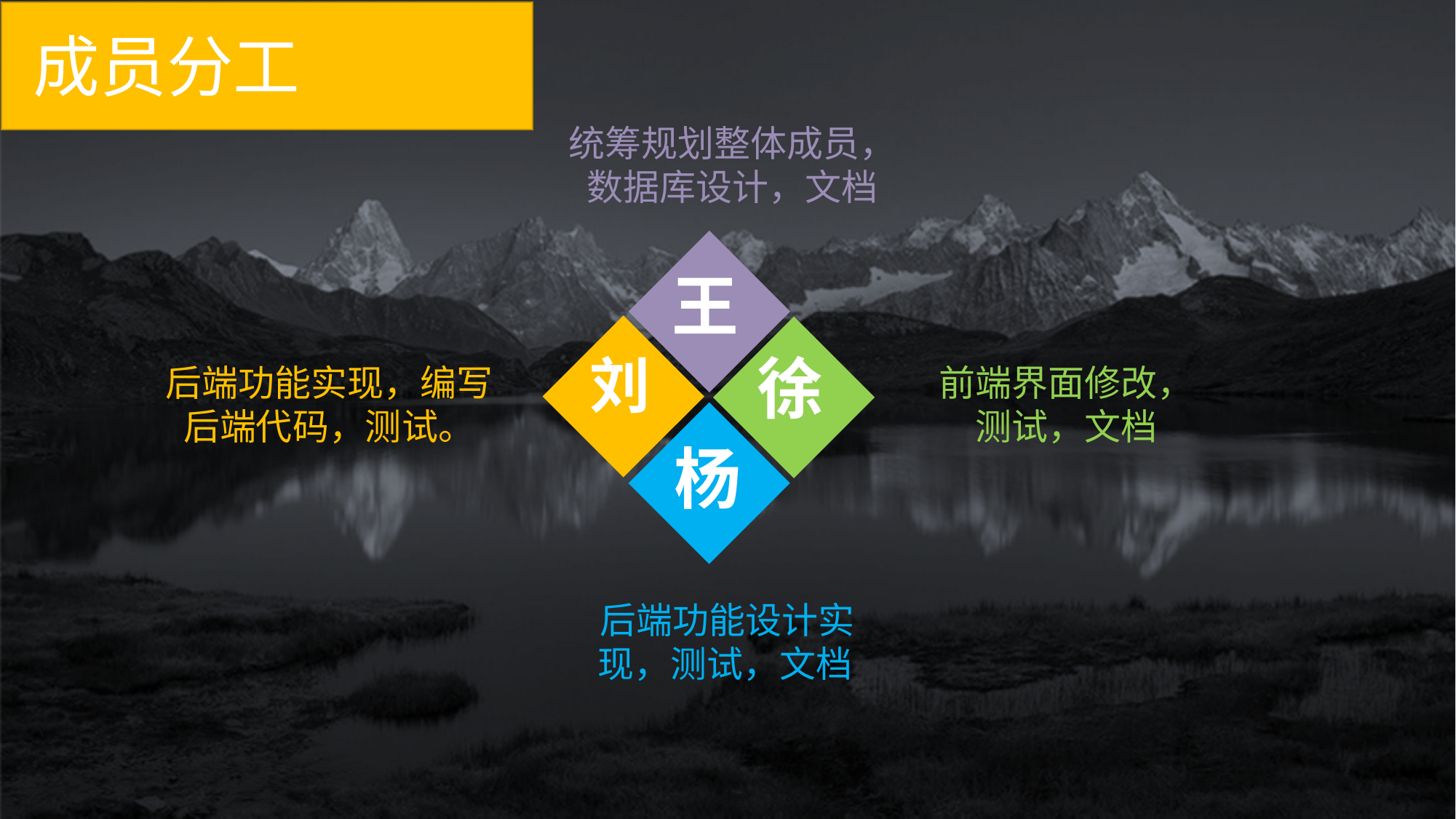

成员分工
统筹规划整体成员，数据库设计，文档

王

徐
刘
后端功能实现，编写后端代码，测试。
前端界面修改，测试，文档

杨
后端功能设计实现，测试，文档